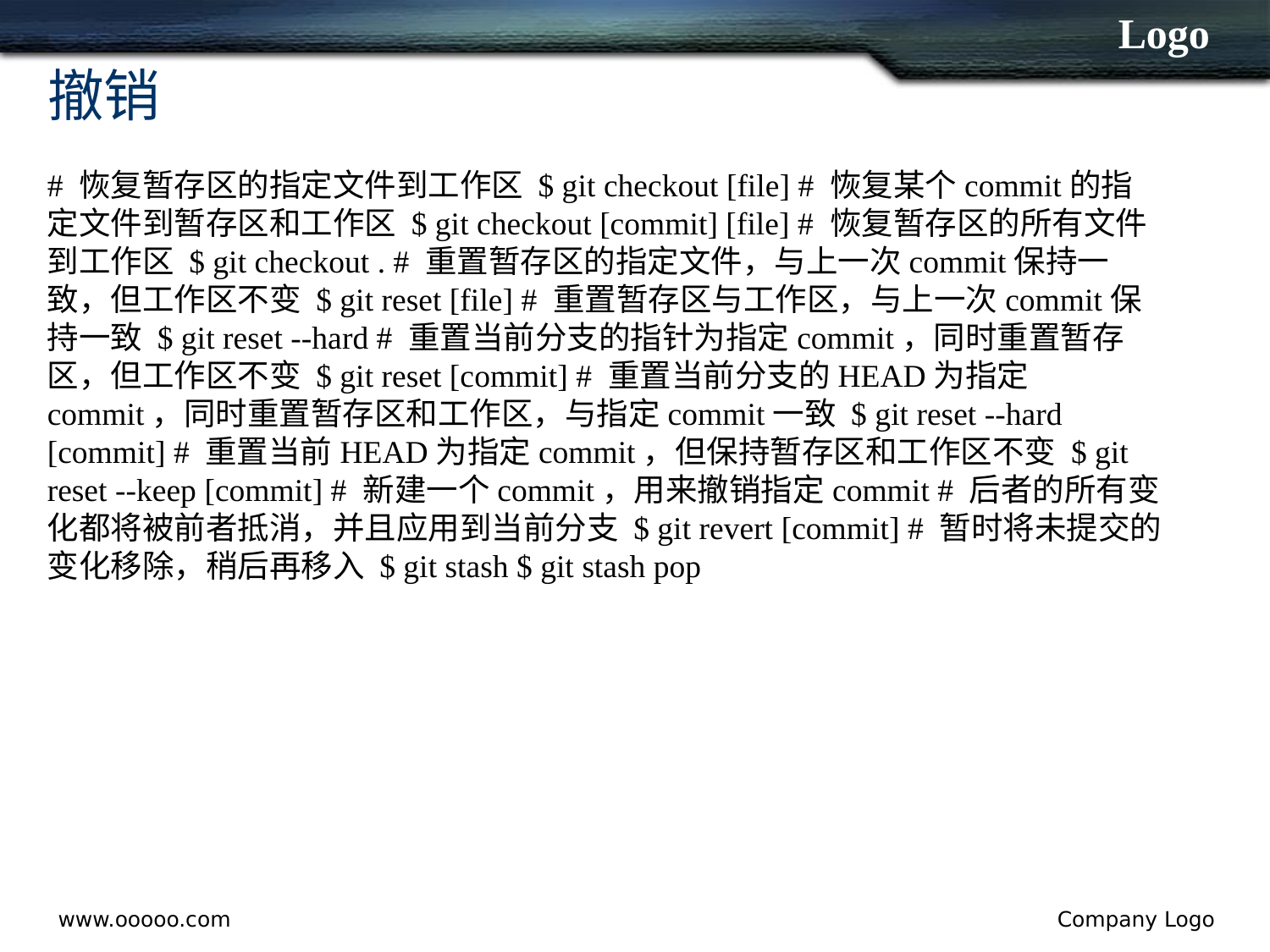

# 撤销
# 恢复暂存区的指定文件到工作区 $ git checkout [file] # 恢复某个commit的指定文件到暂存区和工作区 $ git checkout [commit] [file] # 恢复暂存区的所有文件到工作区 $ git checkout . # 重置暂存区的指定文件，与上一次commit保持一致，但工作区不变 $ git reset [file] # 重置暂存区与工作区，与上一次commit保持一致 $ git reset --hard # 重置当前分支的指针为指定commit，同时重置暂存区，但工作区不变 $ git reset [commit] # 重置当前分支的HEAD为指定commit，同时重置暂存区和工作区，与指定commit一致 $ git reset --hard [commit] # 重置当前HEAD为指定commit，但保持暂存区和工作区不变 $ git reset --keep [commit] # 新建一个commit，用来撤销指定commit # 后者的所有变化都将被前者抵消，并且应用到当前分支 $ git revert [commit] # 暂时将未提交的变化移除，稍后再移入 $ git stash $ git stash pop
www.ooooo.com
Company Logo